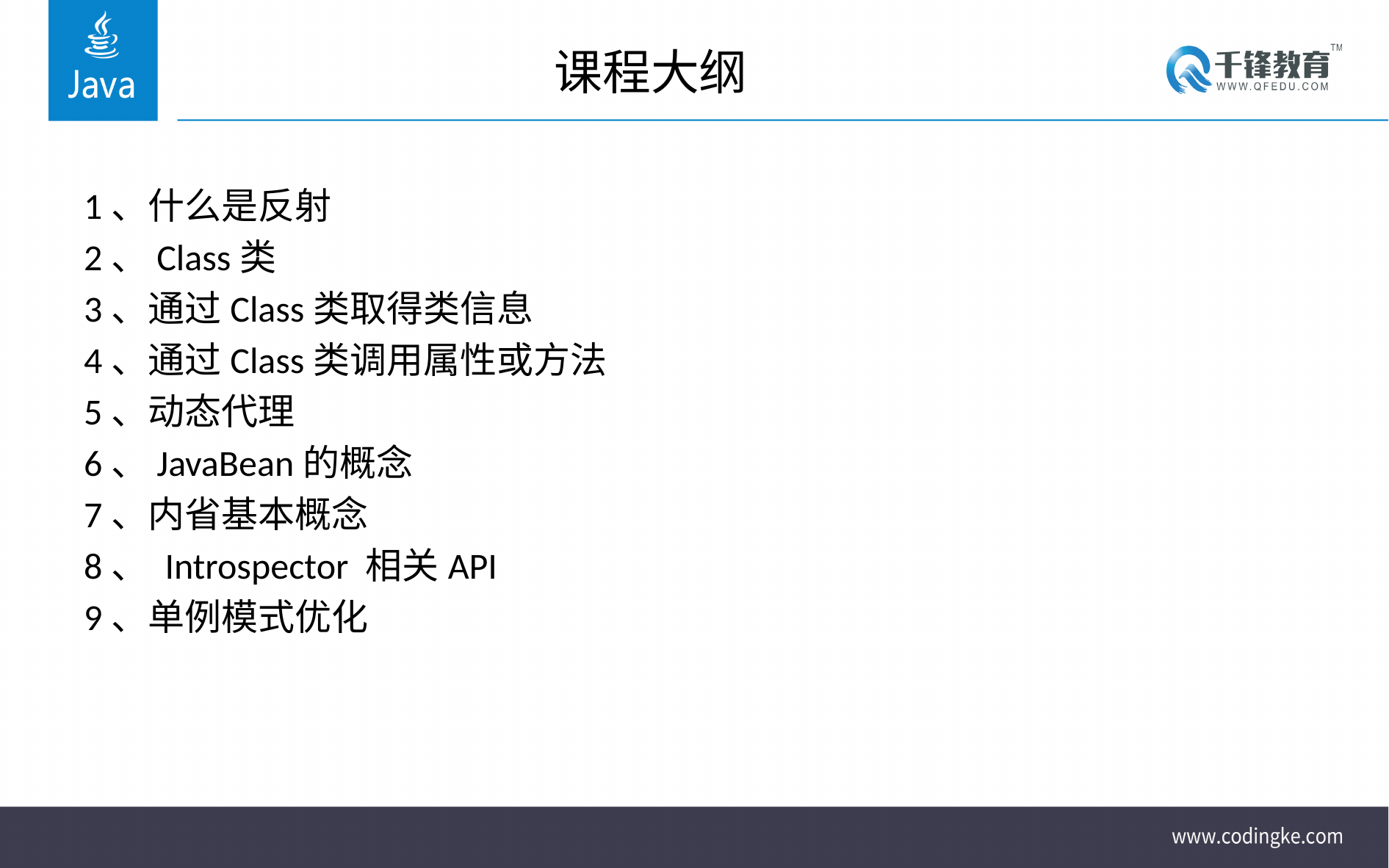

# 课程大纲
1、什么是反射
2、Class类
3、通过Class类取得类信息
4、通过Class类调用属性或方法
5、动态代理
6、JavaBean的概念
7、内省基本概念
8、 Introspector 相关API
9、单例模式优化